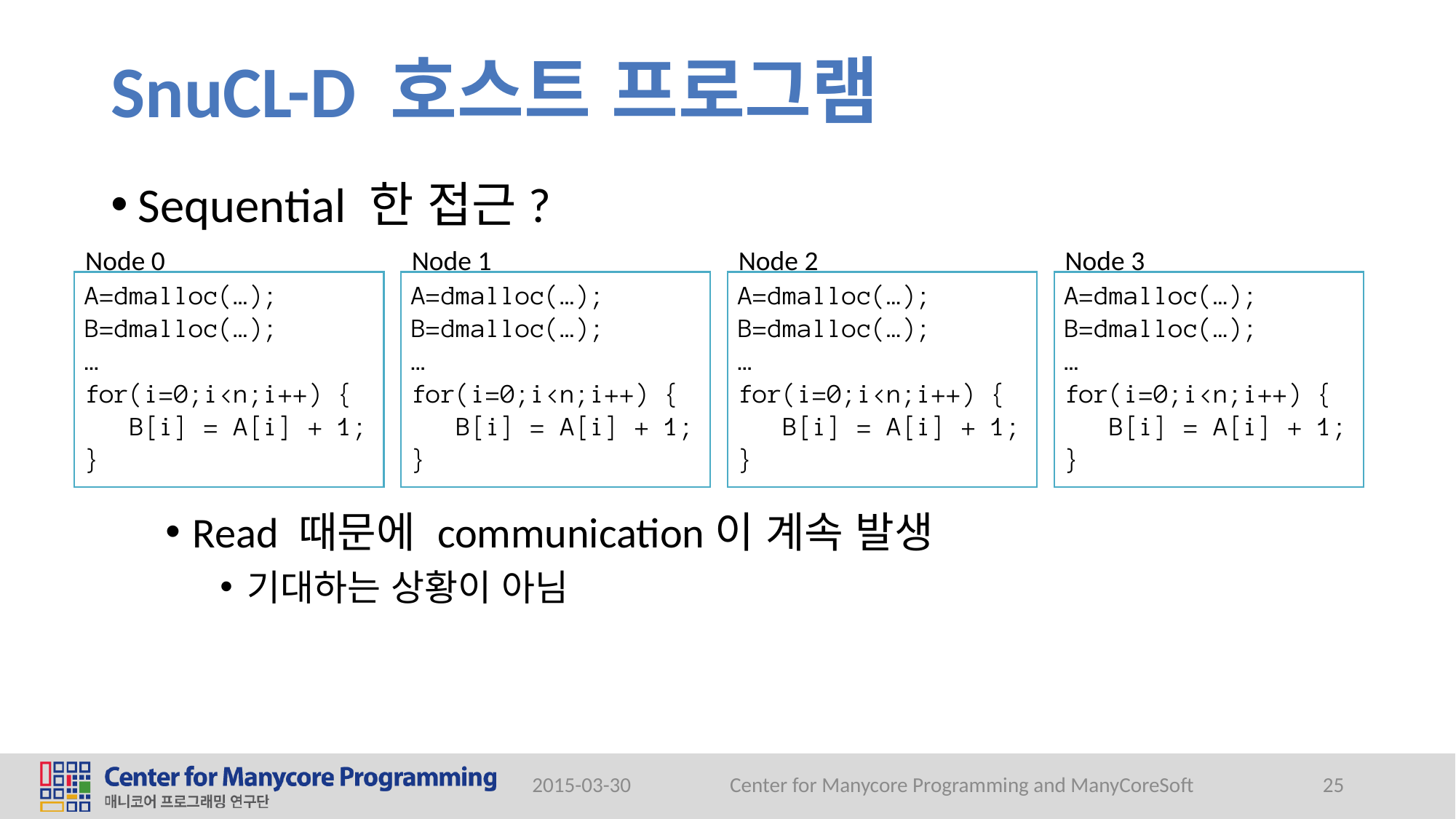

# SnuCL-D 호스트 프로그램
Sequential 한 접근?

Read 때문에 communication이 계속 발생
기대하는 상황이 아님

Node 0
Node 1
Node 2
Node 3
A=dmalloc(…);
B=dmalloc(…);
…
for(i=0;i<n;i++) {
   B[i] = A[i] + 1;
}
A=dmalloc(…);
B=dmalloc(…);
…
for(i=0;i<n;i++) {
   B[i] = A[i] + 1;
}
A=dmalloc(…);
B=dmalloc(…);
…
for(i=0;i<n;i++) {
   B[i] = A[i] + 1;
}
A=dmalloc(…);
B=dmalloc(…);
…
for(i=0;i<n;i++) {
   B[i] = A[i] + 1;
}
2015-03-30
Center for Manycore Programming and ManyCoreSoft
25